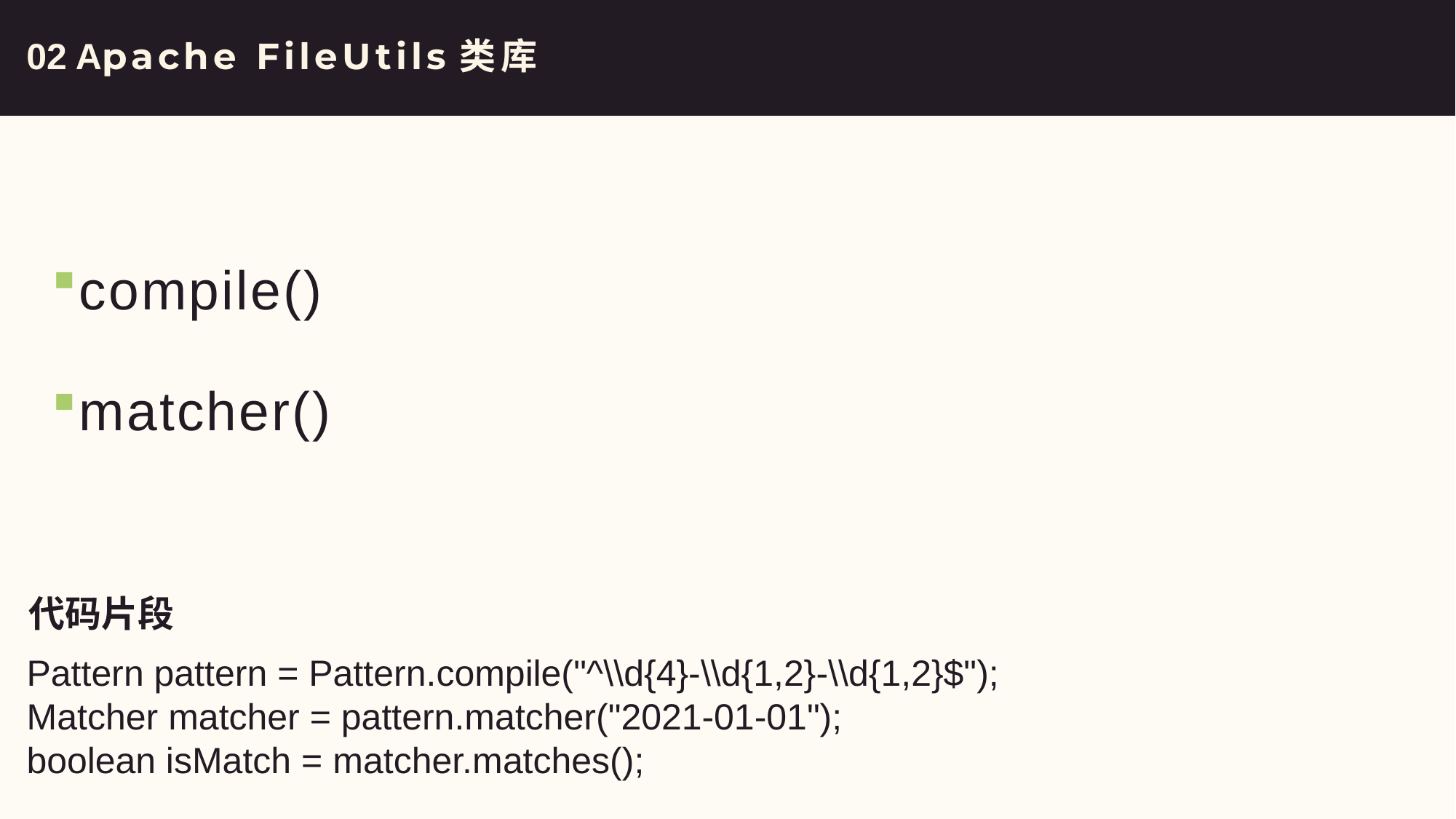

02 Apache FileUtils类库
compile()
matcher()
代码片段
Pattern pattern = Pattern.compile("^\\d{4}-\\d{1,2}-\\d{1,2}$");
Matcher matcher = pattern.matcher("2021-01-01");
boolean isMatch = matcher.matches();